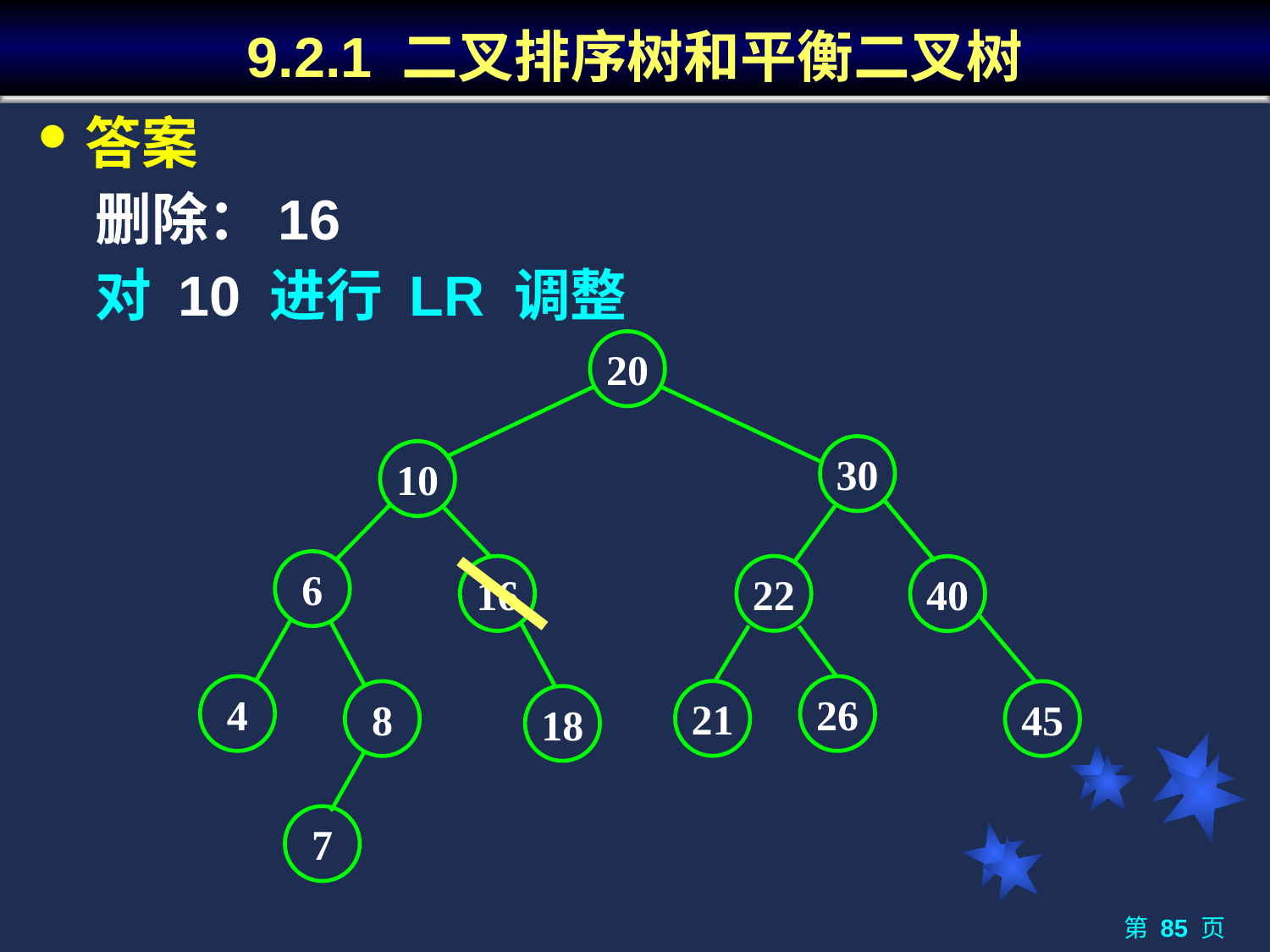

# 9.2.1 二叉排序树和平衡二叉树
答案
	删除：16
	对 10 进行 LR 调整
20

30
10

6
16
22
40

4
26
21
8
45
18

7
第 85 页